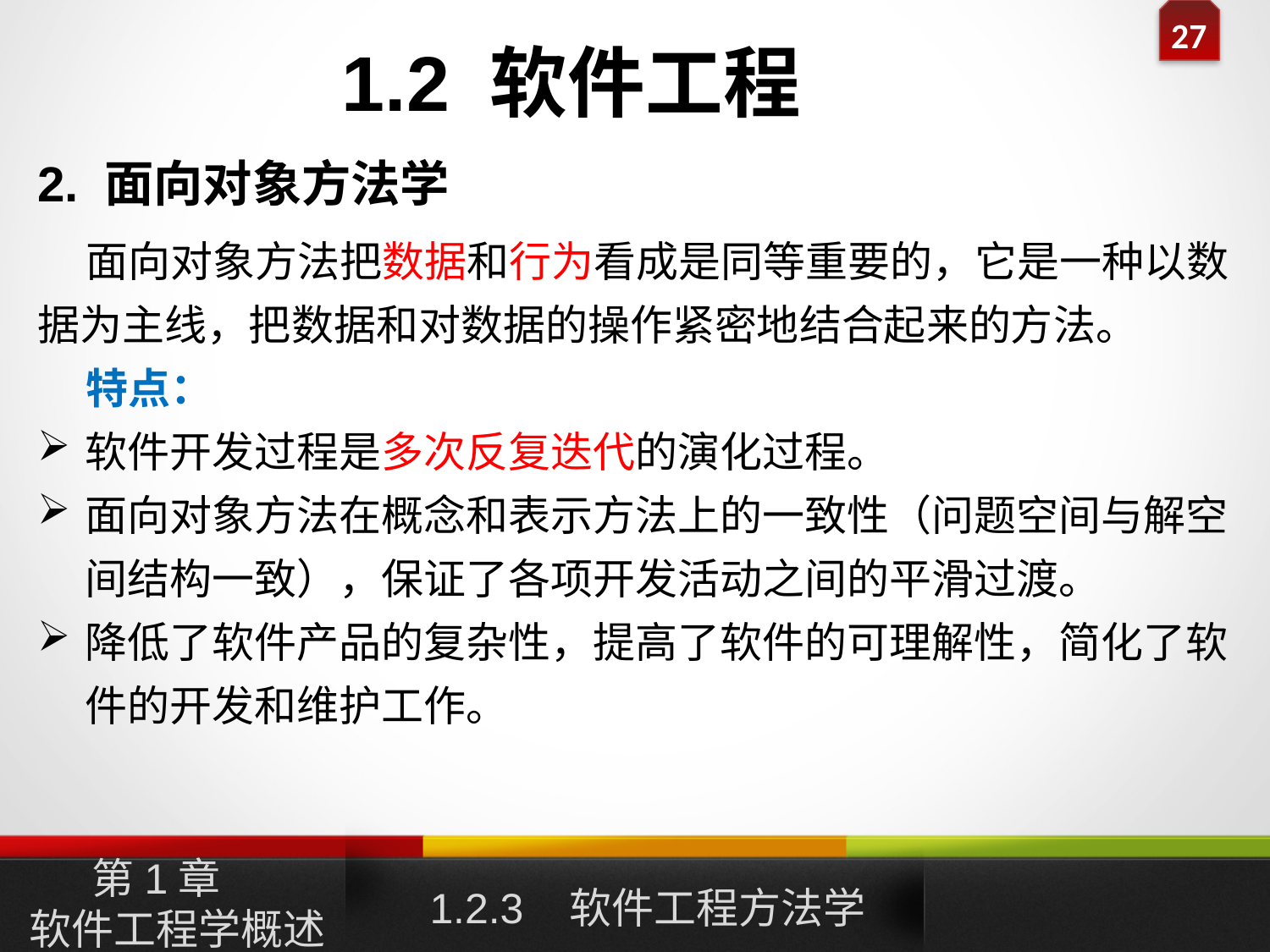

1.2 软件工程
2. 面向对象方法学
    面向对象方法把数据和行为看成是同等重要的，它是一种以数据为主线，把数据和对数据的操作紧密地结合起来的方法。
    特点：
软件开发过程是多次反复迭代的演化过程。
面向对象方法在概念和表示方法上的一致性（问题空间与解空间结构一致），保证了各项开发活动之间的平滑过渡。
降低了软件产品的复杂性，提高了软件的可理解性，简化了软件的开发和维护工作。

1.2.3   软件工程方法学